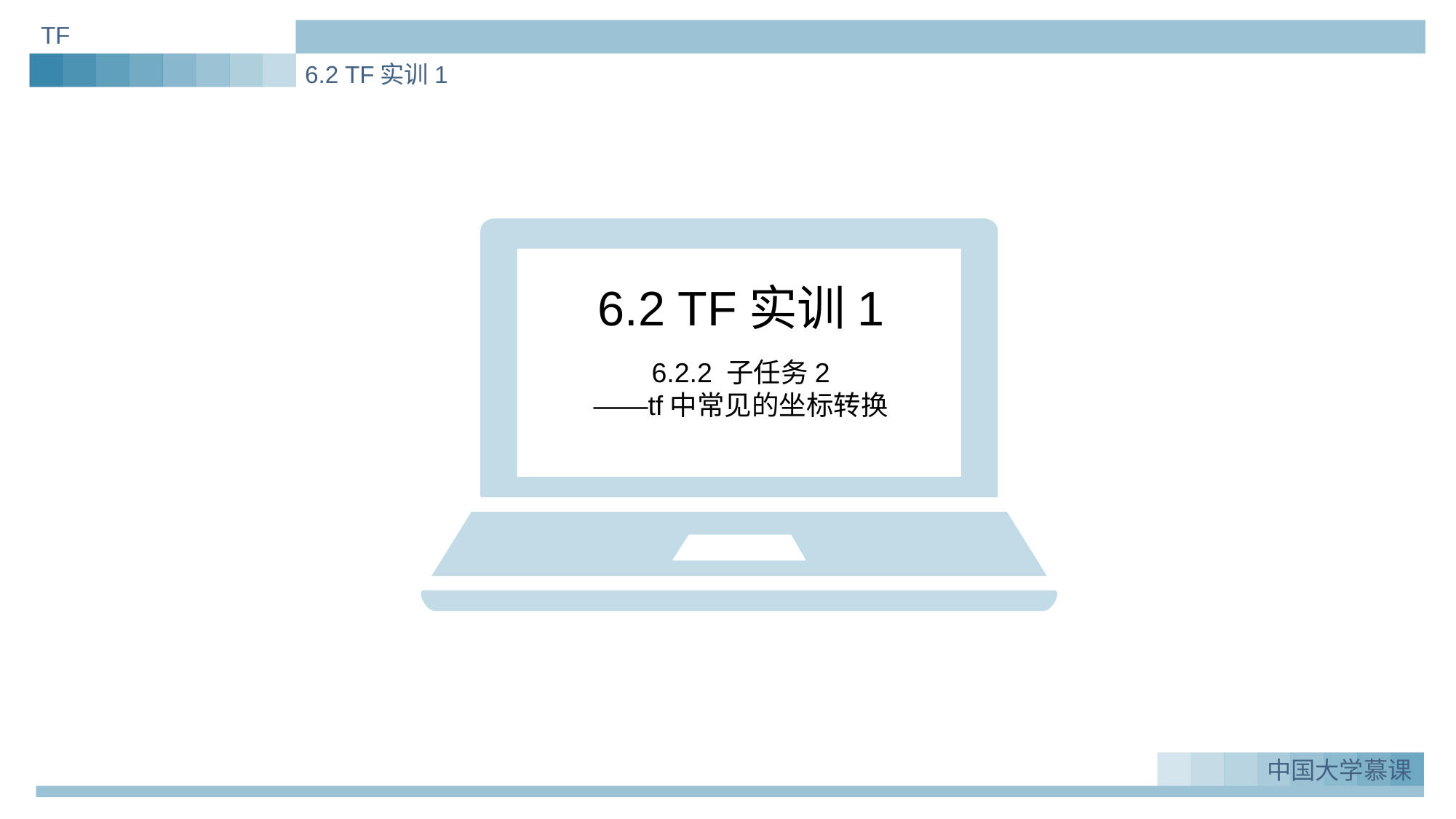

TF
6.2 TF实训1

6.2 TF实训1
6.2.2 子任务2
——tf中常见的坐标转换
中国大学慕课